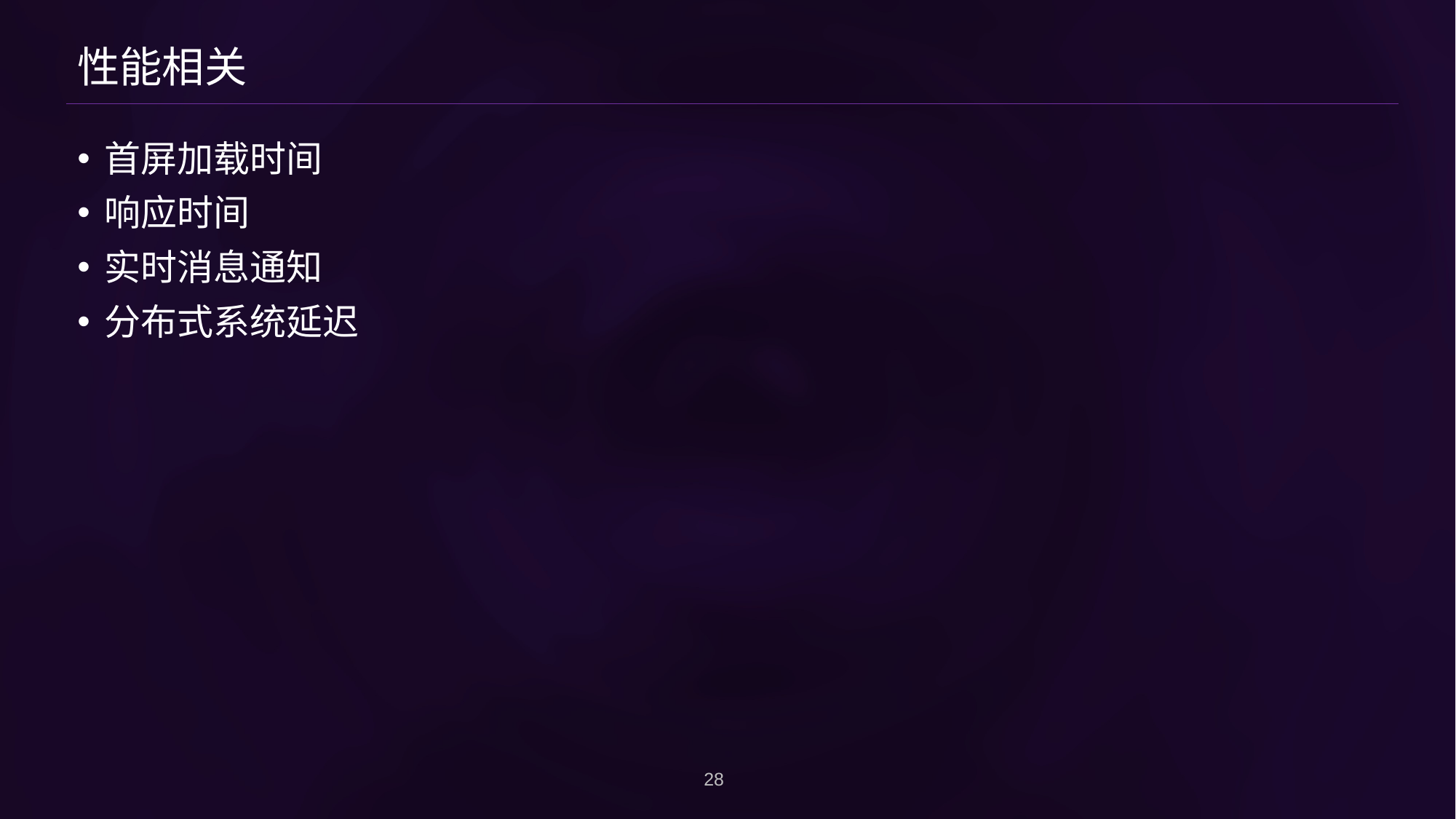

# 性能相关
首屏加载时间
响应时间
实时消息通知
分布式系统延迟
28